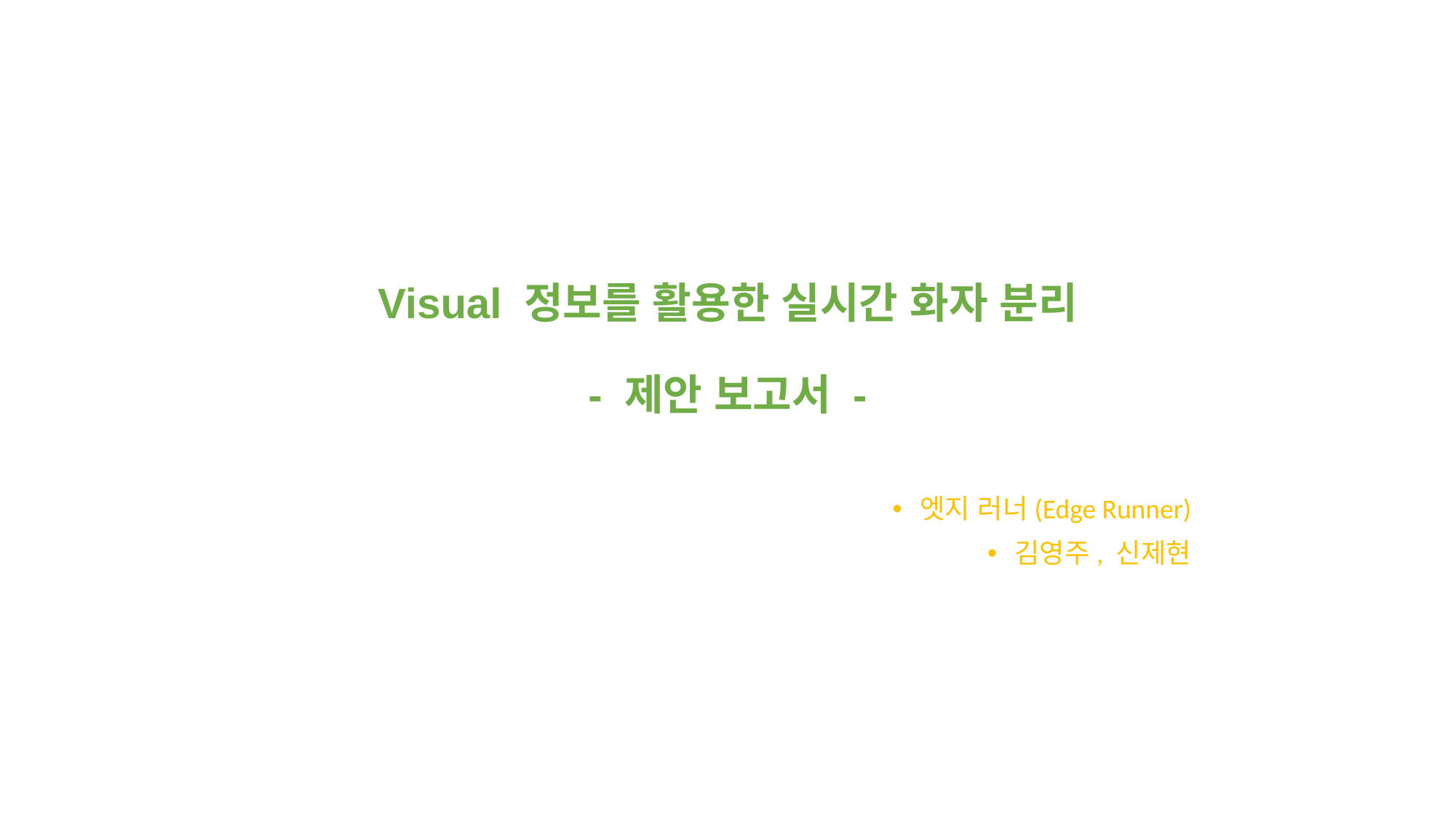

# Visual 정보를 활용한 실시간 화자 분리 - 제안 보고서 -
엣지 러너(Edge Runner)
김영주, 신제현